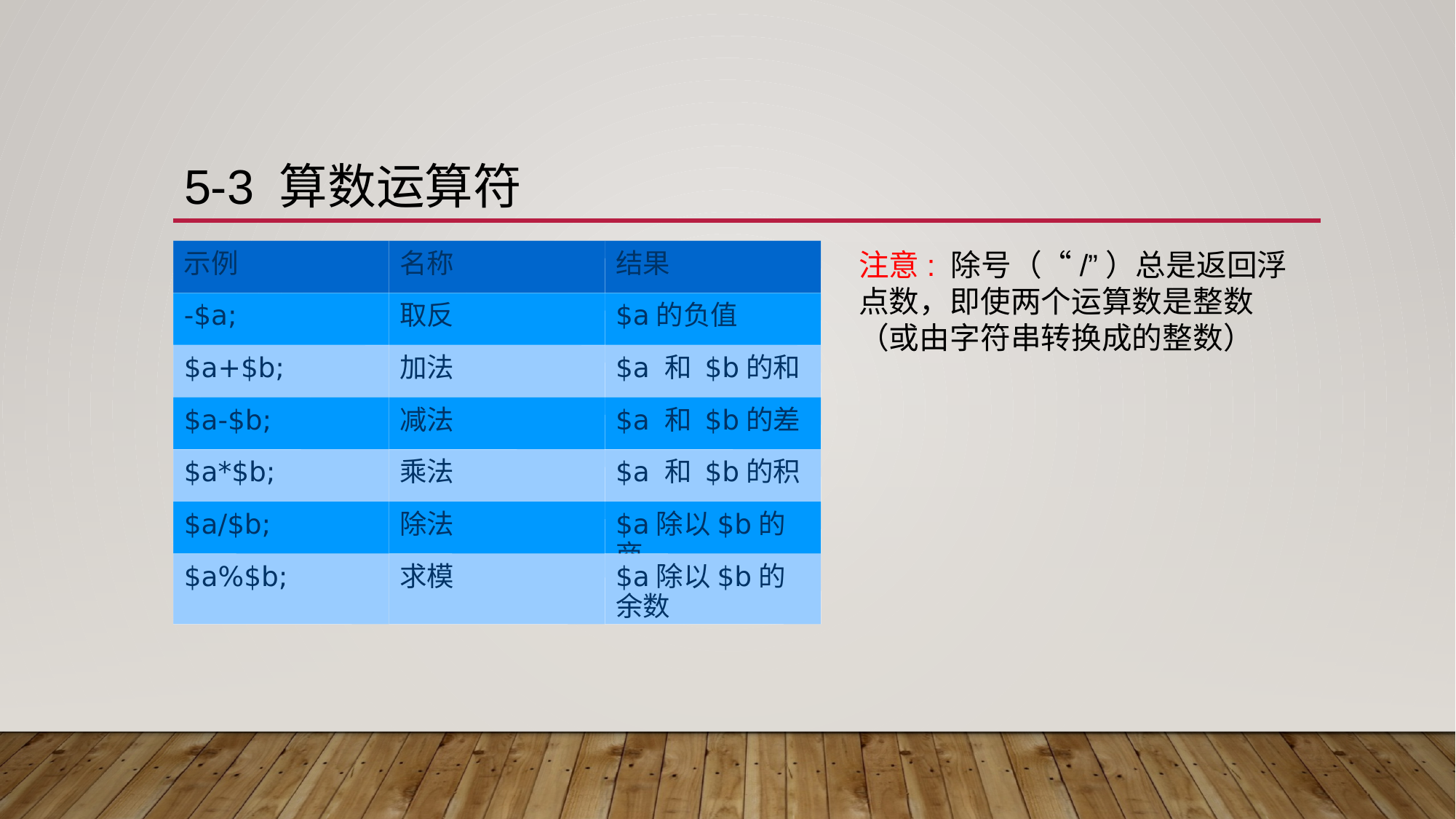

# 5-3 算数运算符
示例

名称

结果

-$a;

取反

$a的负值

$a+$b;

加法

$a 和 $b的和

$a-$b;

减法

$a 和 $b的差

$a*$b;

乘法

$a 和 $b的积

$a/$b;

除法

$a除以$b的商

$a%$b;

求模

$a除以$b的余数

注意: 除号（“/”）总是返回浮点数，即使两个运算数是整数（或由字符串转换成的整数）